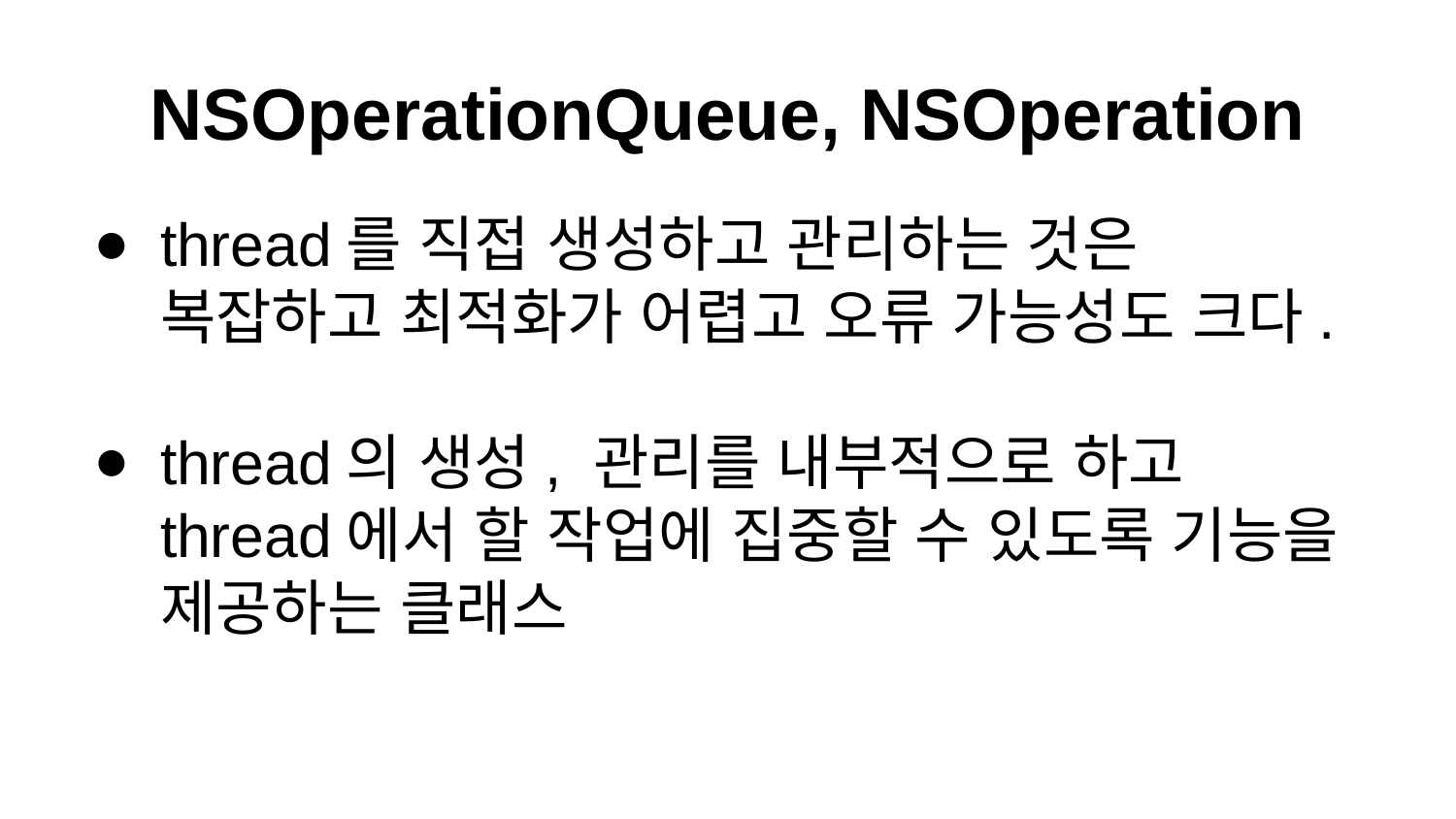

# NSOperationQueue, NSOperation
thread를 직접 생성하고 관리하는 것은 복잡하고 최적화가 어렵고 오류 가능성도 크다.

thread의 생성, 관리를 내부적으로 하고 thread에서 할 작업에 집중할 수 있도록 기능을 제공하는 클래스